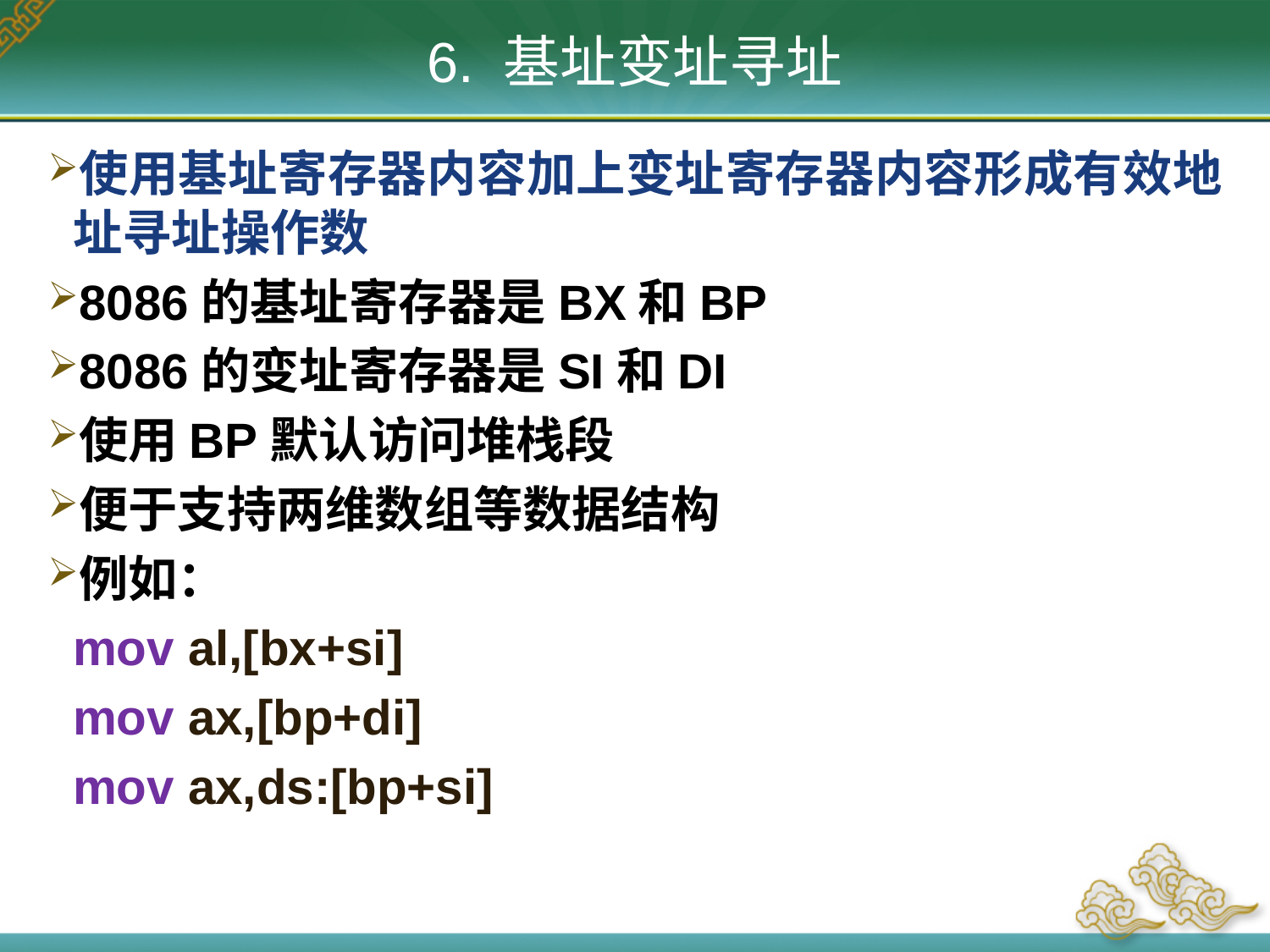

# 6. 基址变址寻址
使用基址寄存器内容加上变址寄存器内容形成有效地址寻址操作数
8086的基址寄存器是BX和BP
8086的变址寄存器是SI和DI
使用BP默认访问堆栈段
便于支持两维数组等数据结构
例如：
	mov al,[bx+si]
	mov ax,[bp+di]
	mov ax,ds:[bp+si]